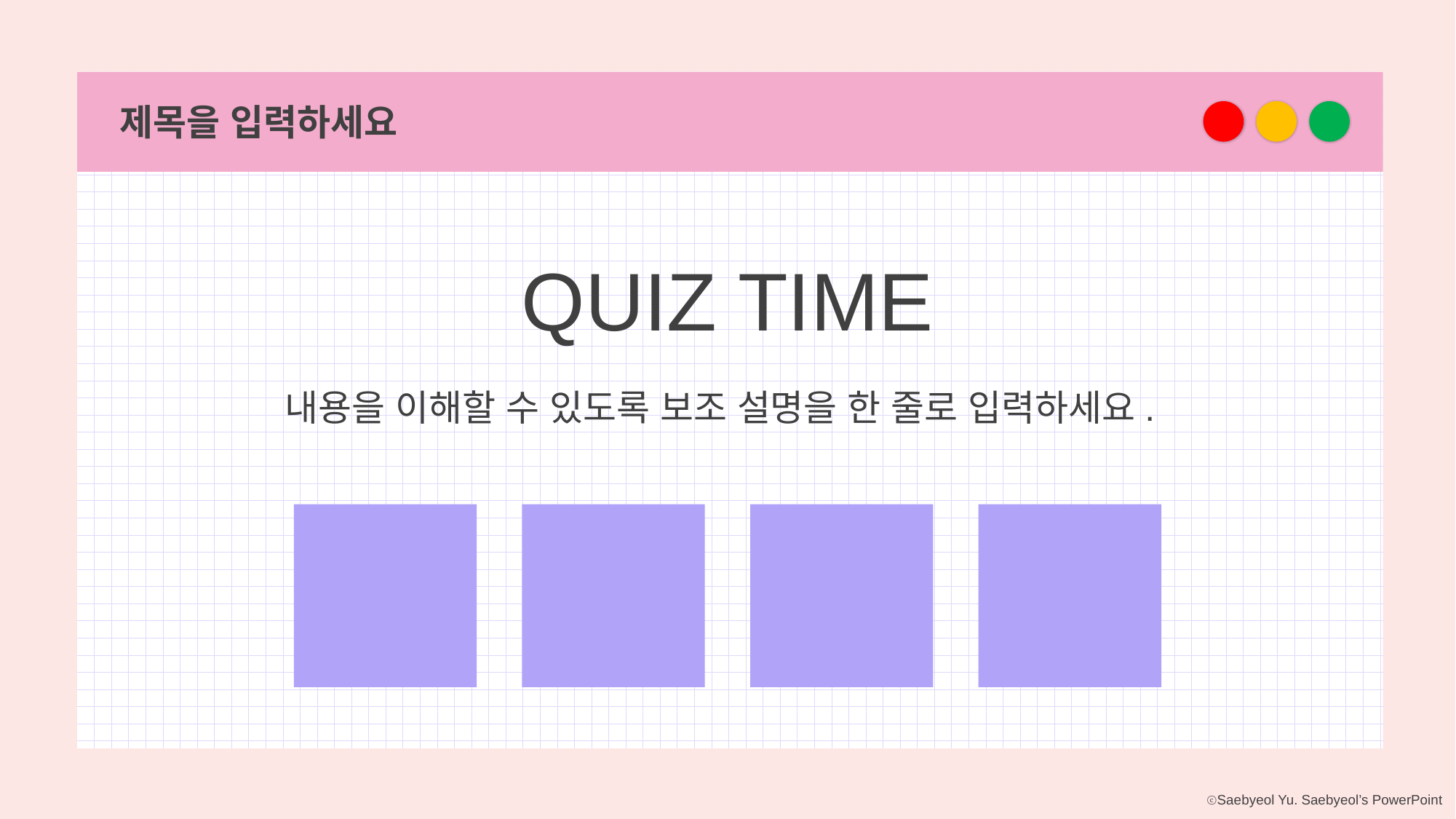

제목을 입력하세요

QUIZ TIME
내용을 이해할 수 있도록 보조 설명을 한 줄로 입력하세요.